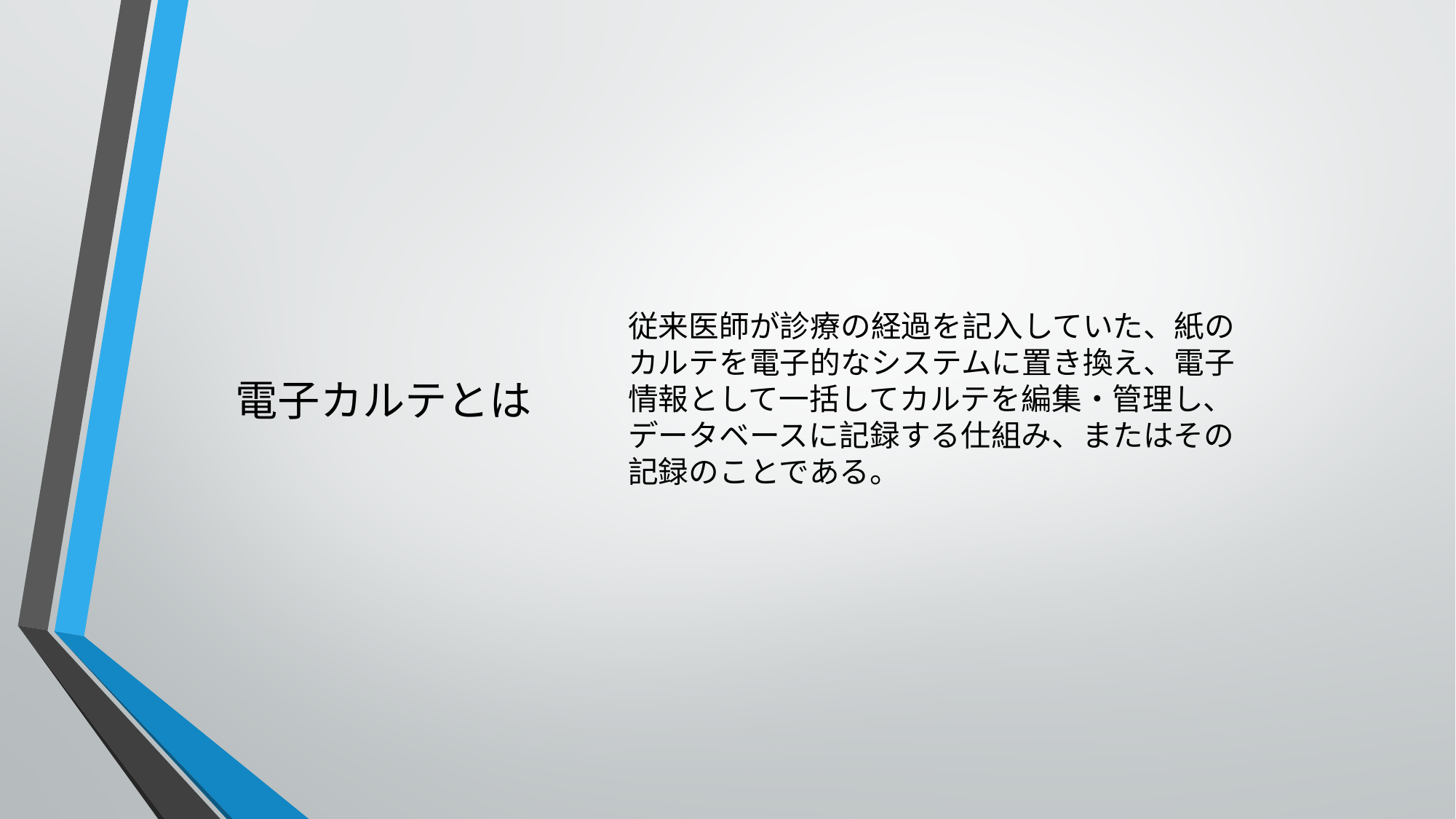

電子カルテとは
従来医師が診療の経過を記入していた、紙のカルテを電子的なシステムに置き換え、電子情報として一括してカルテを編集・管理し、データベースに記録する仕組み、またはその記録のことである。